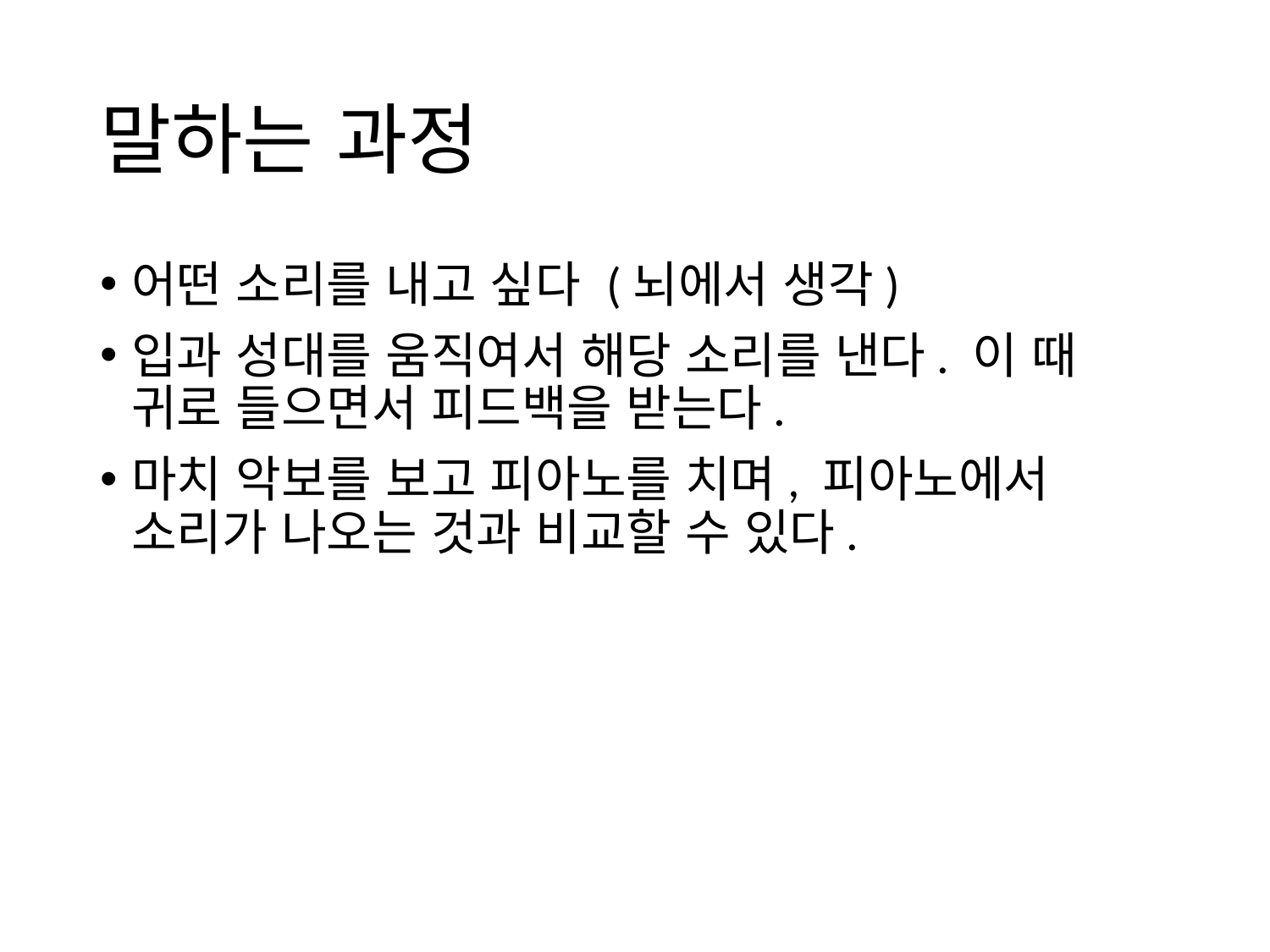

# 말하는 과정
어떤 소리를 내고 싶다 (뇌에서 생각)
입과 성대를 움직여서 해당 소리를 낸다. 이 때 귀로 들으면서 피드백을 받는다.
마치 악보를 보고 피아노를 치며, 피아노에서 소리가 나오는 것과 비교할 수 있다.